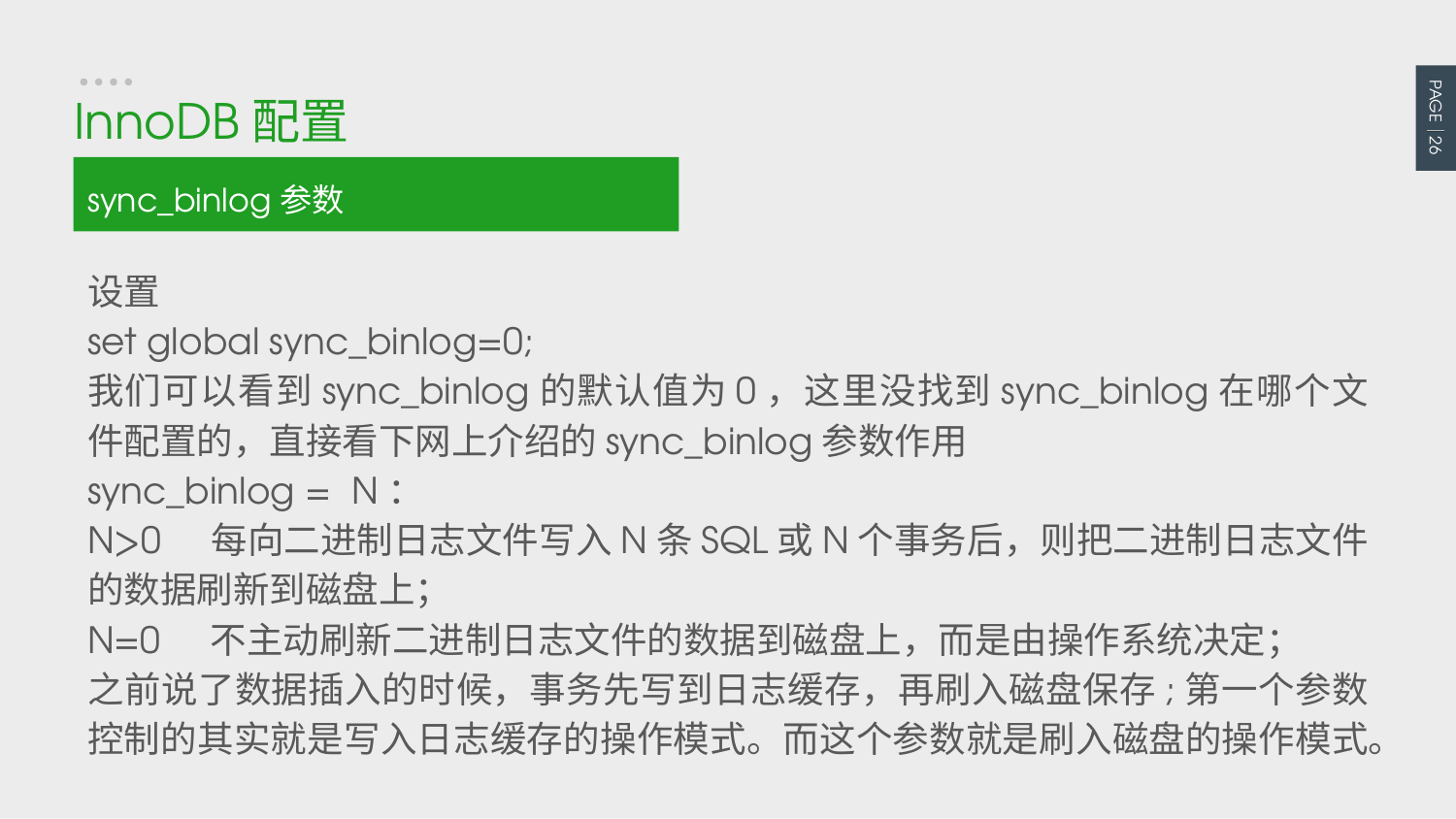

PAGE   26
InnoDB配置

sync_binlog参数
设置
set global sync_binlog=0;
我们可以看到sync_binlog的默认值为0，这里没找到sync_binlog在哪个文件配置的，直接看下网上介绍的sync_binlog参数作用
sync_binlog =  N：
N>0    每向二进制日志文件写入N条SQL或N个事务后，则把二进制日志文件的数据刷新到磁盘上；
N=0    不主动刷新二进制日志文件的数据到磁盘上，而是由操作系统决定；
之前说了数据插入的时候，事务先写到日志缓存，再刷入磁盘保存;第一个参数控制的其实就是写入日志缓存的操作模式。而这个参数就是刷入磁盘的操作模式。